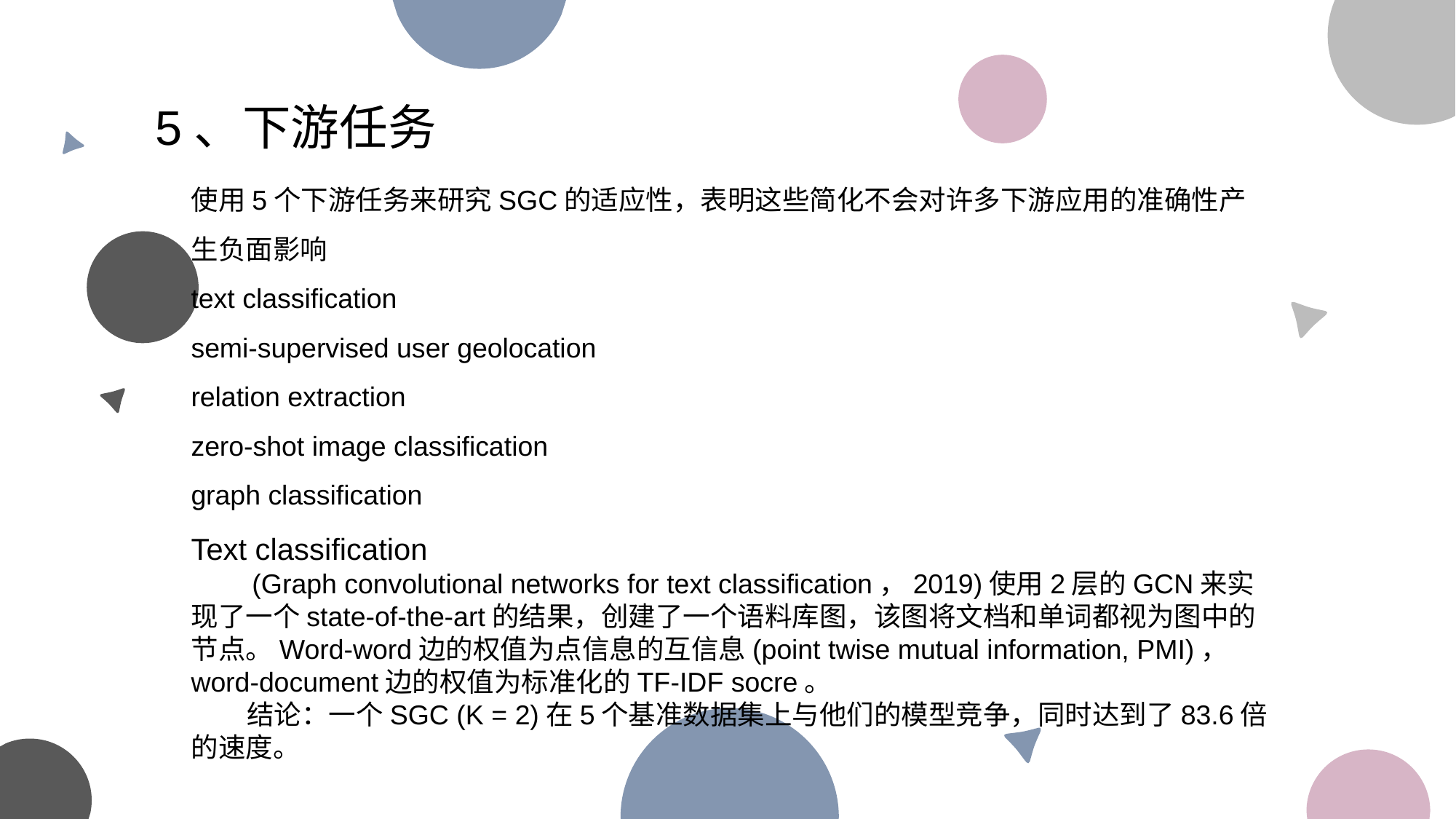

5、下游任务
使用5个下游任务来研究SGC的适应性，表明这些简化不会对许多下游应用的准确性产生负面影响
text classification
semi-supervised user geolocation
relation extraction
zero-shot image classification
graph classification
Text classification
        (Graph convolutional networks for text classification，2019)使用2层的GCN来实现了一个state-of-the-art的结果，创建了一个语料库图，该图将文档和单词都视为图中的节点。Word-word边的权值为点信息的互信息(point twise mutual information, PMI)， word-document边的权值为标准化的TF-IDF socre。
        结论：一个SGC (K = 2)在5个基准数据集上与他们的模型竞争，同时达到了83.6倍的速度。